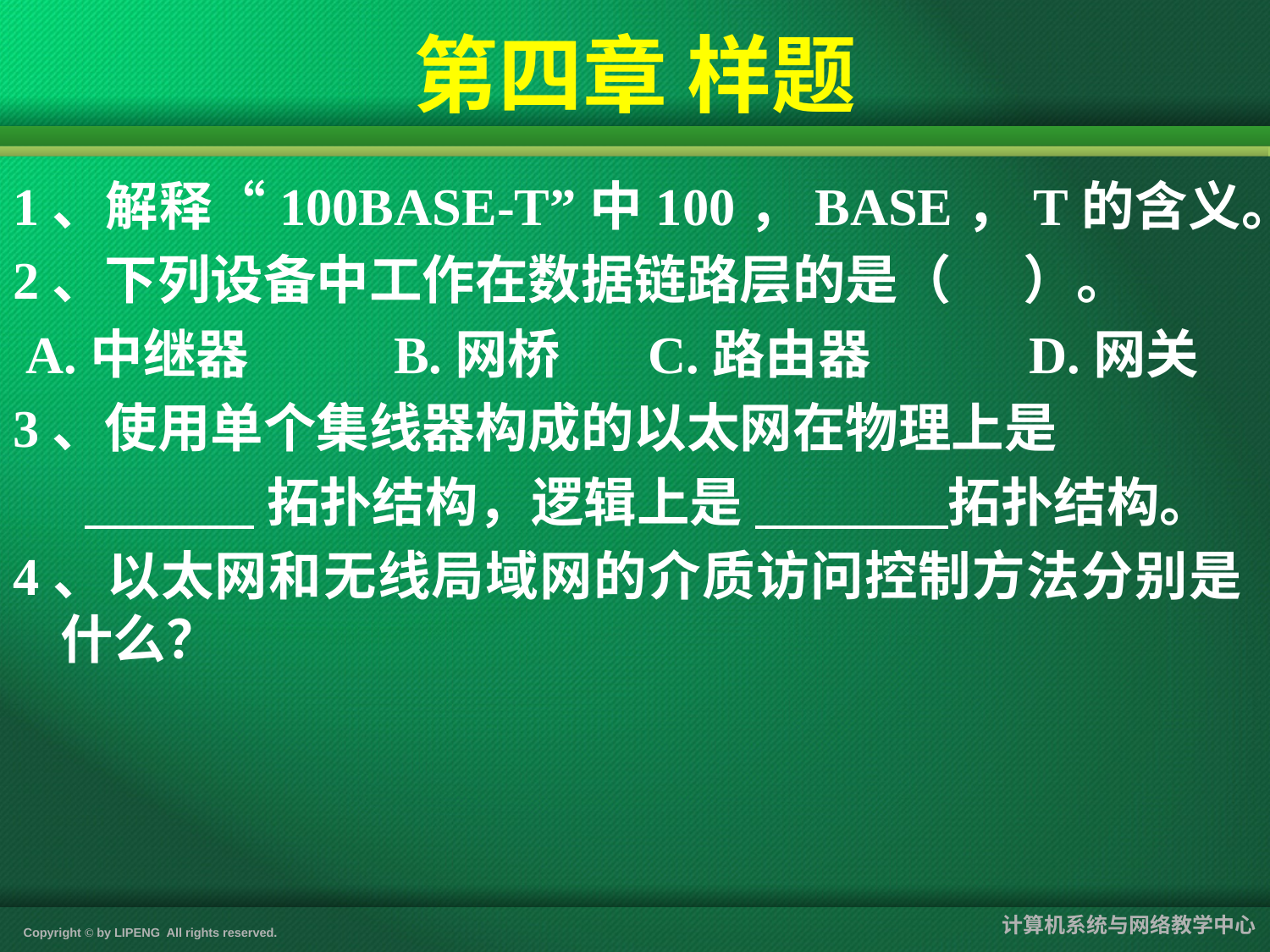

第四章 样题

1、解释“100BASE-T”中100，BASE，T的含义。
2、下列设备中工作在数据链路层的是（      ）。
 A.中继器   	B.网桥   	C.路由器    	D.网关
3、使用单个集线器构成的以太网在物理上是
                    拓扑结构，逻辑上是                 拓扑结构。
4、以太网和无线局域网的介质访问控制方法分别是什么？